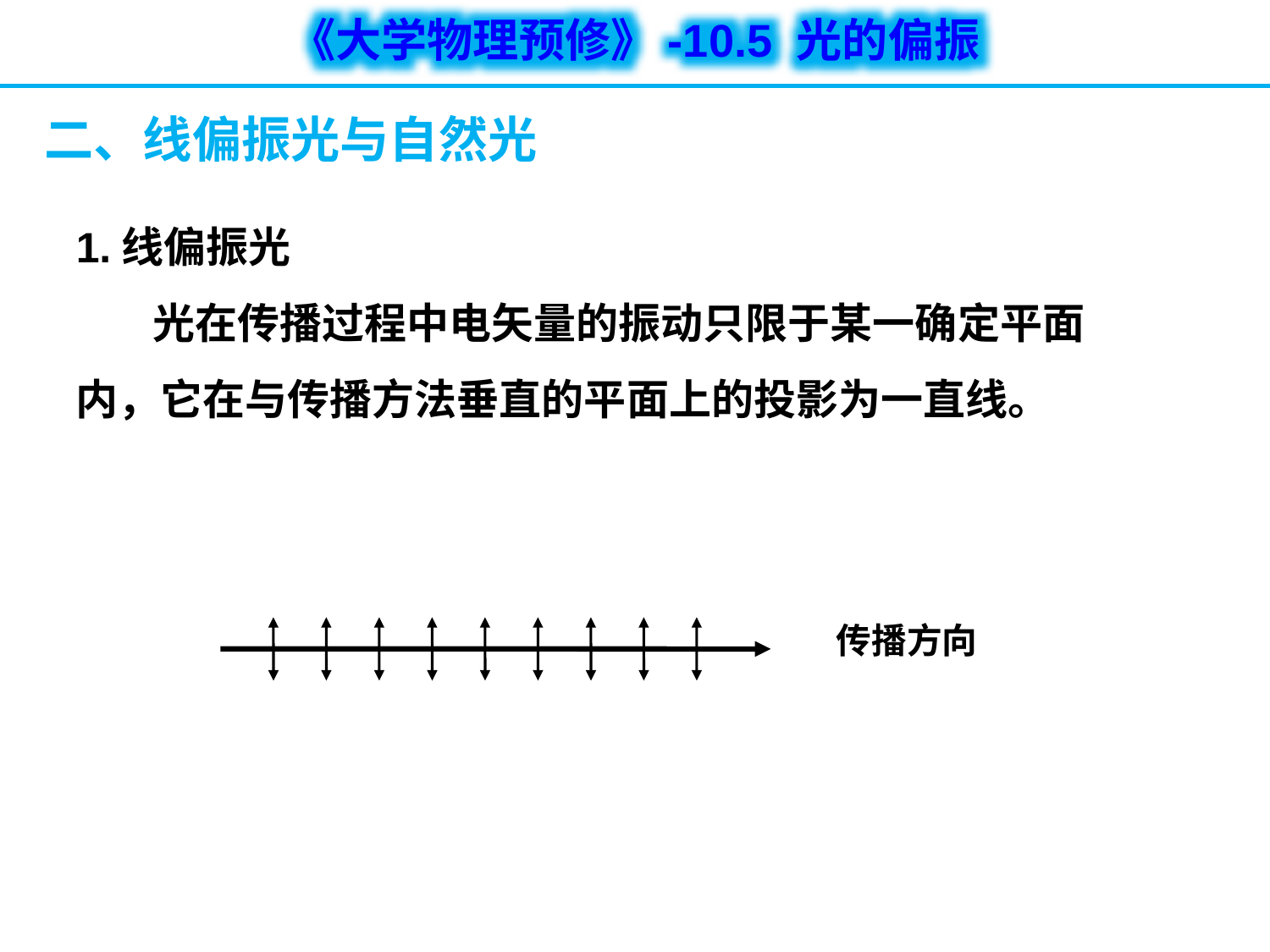

二、线偏振光与自然光
1.线偏振光
       光在传播过程中电矢量的振动只限于某一确定平面内，它在与传播方法垂直的平面上的投影为一直线。
传播方向